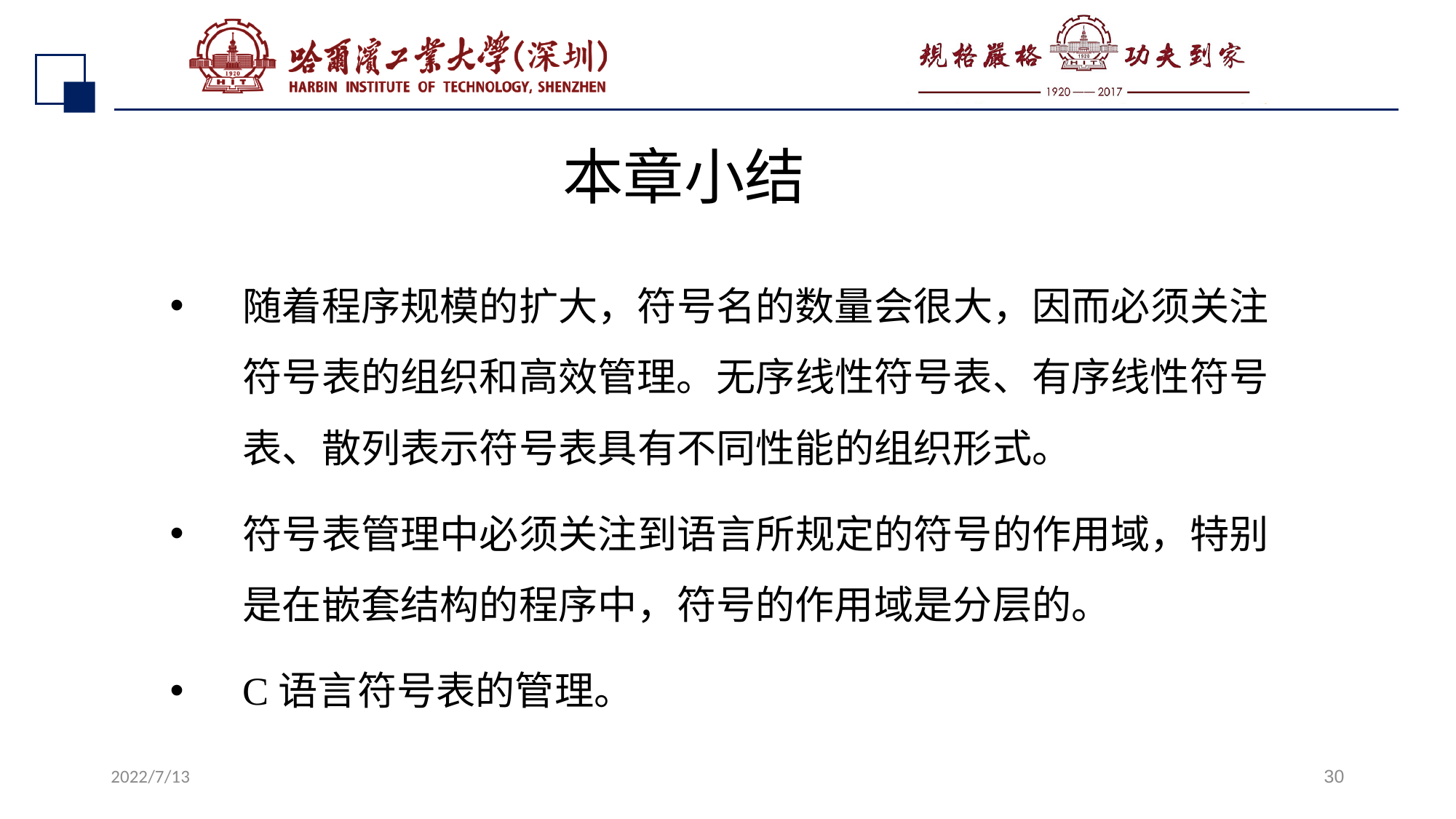

# 本章小结
随着程序规模的扩大，符号名的数量会很大，因而必须关注符号表的组织和高效管理。无序线性符号表、有序线性符号表、散列表示符号表具有不同性能的组织形式。
符号表管理中必须关注到语言所规定的符号的作用域，特别是在嵌套结构的程序中，符号的作用域是分层的。
C语言符号表的管理。
2022/7/13
30